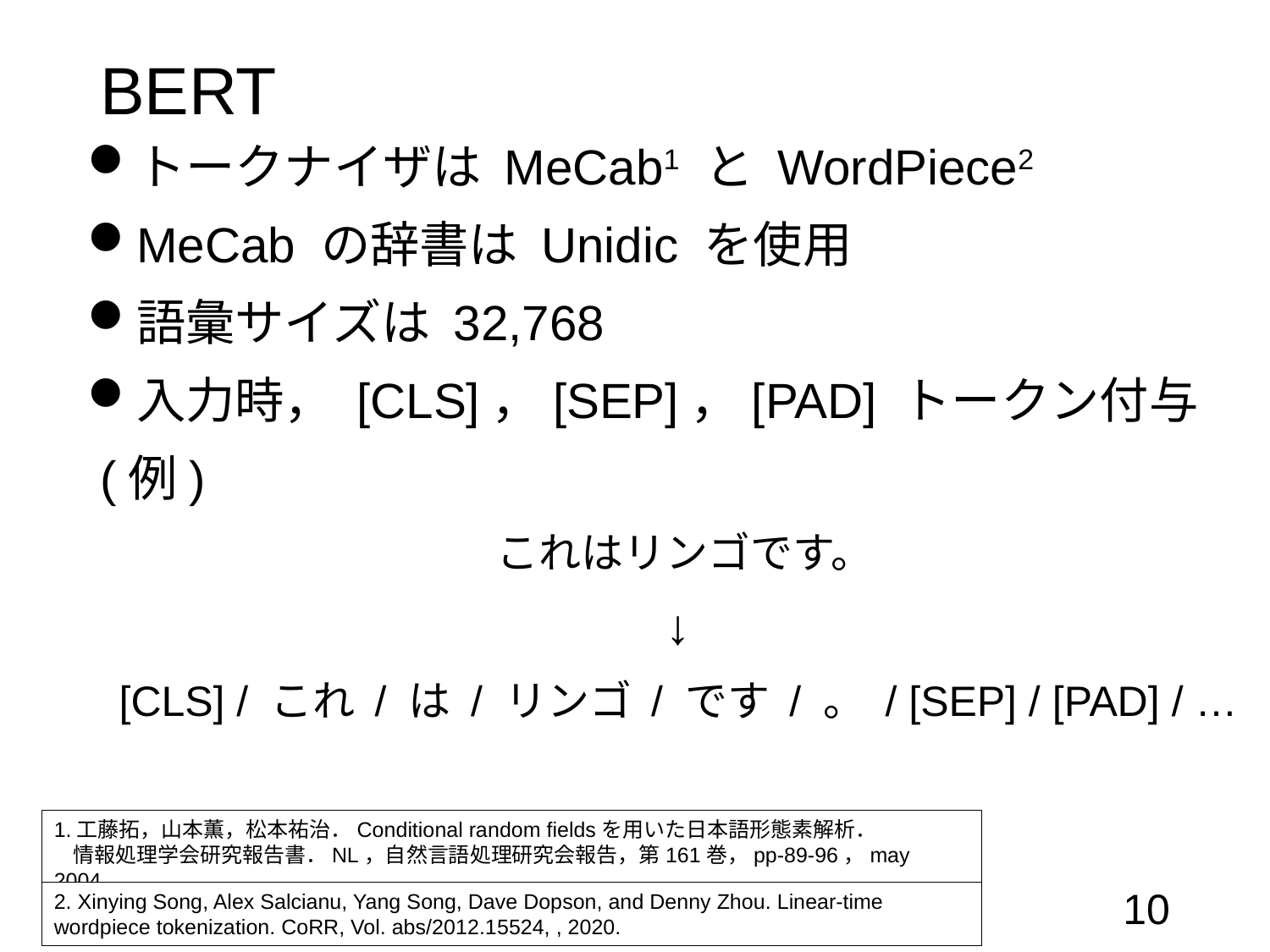

# BERT
トークナイザは MeCab1 と WordPiece2
MeCab の辞書は Unidic を使用
語彙サイズは 32,768
入力時， [CLS]，[SEP]，[PAD] トークン付与
(例)
これはリンゴです。
↓
[CLS] / これ / は / リンゴ / です / 。 / [SEP] / [PAD] / …

1.工藤拓，山本薫，松本祐治．Conditional random fieldsを用いた日本語形態素解析．
   情報処理学会研究報告書．NL，自然言語処理研究会報告，第161巻，pp-89-96，may 2004．
2. Xinying Song, Alex Salcianu, Yang Song, Dave Dopson, and Denny Zhou. Linear-time wordpiece tokenization. CoRR, Vol. abs/2012.15524, , 2020.
10